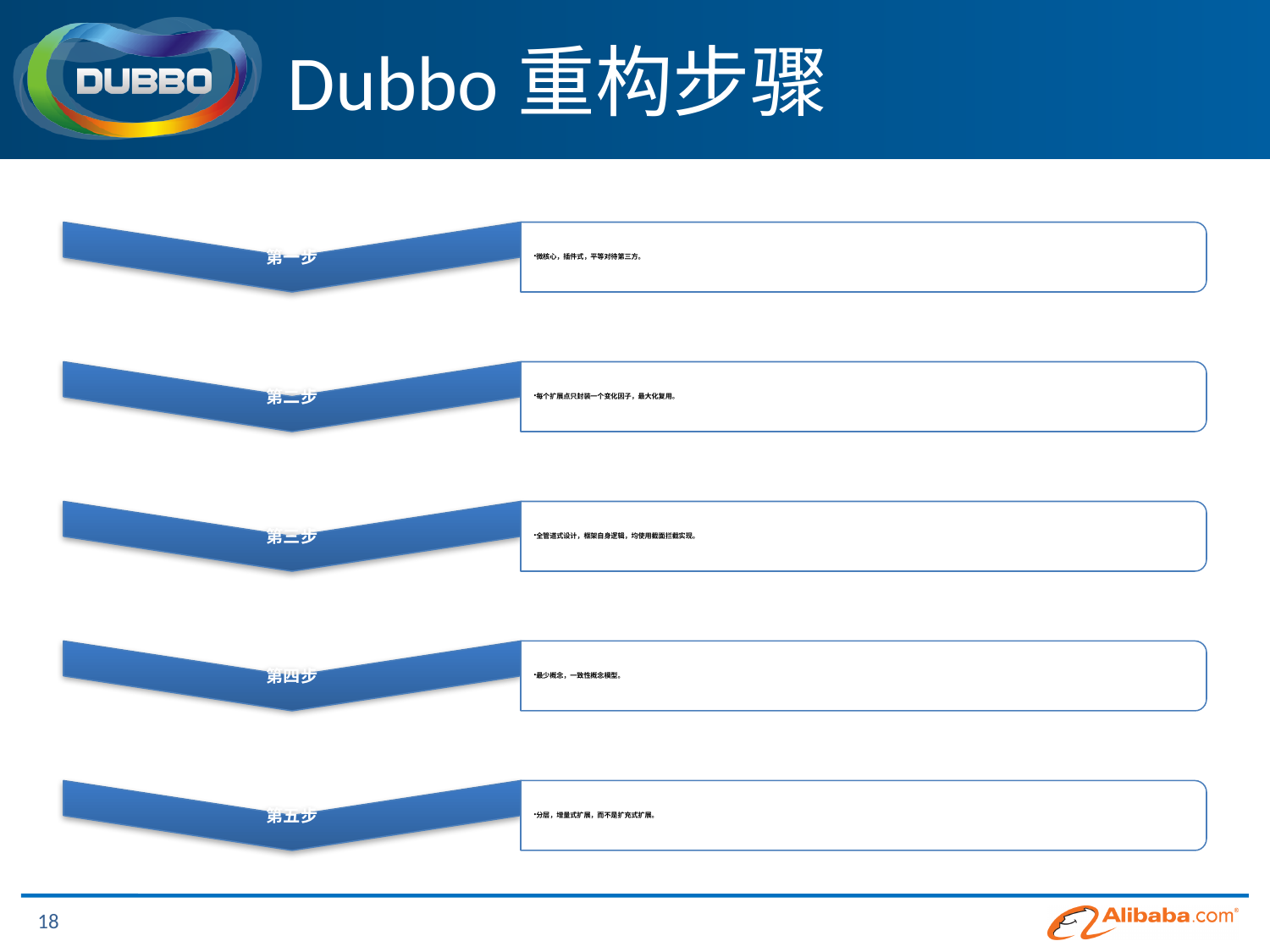

# Dubbo重构步骤
第一步
微核心，插件式，平等对待第三方。
第二步
每个扩展点只封装一个变化因子，最大化复用。
第三步
全管道式设计，框架自身逻辑，均使用截面拦截实现。
第四步
最少概念，一致性概念模型。
第五步
分层，增量式扩展，而不是扩充式扩展。
18